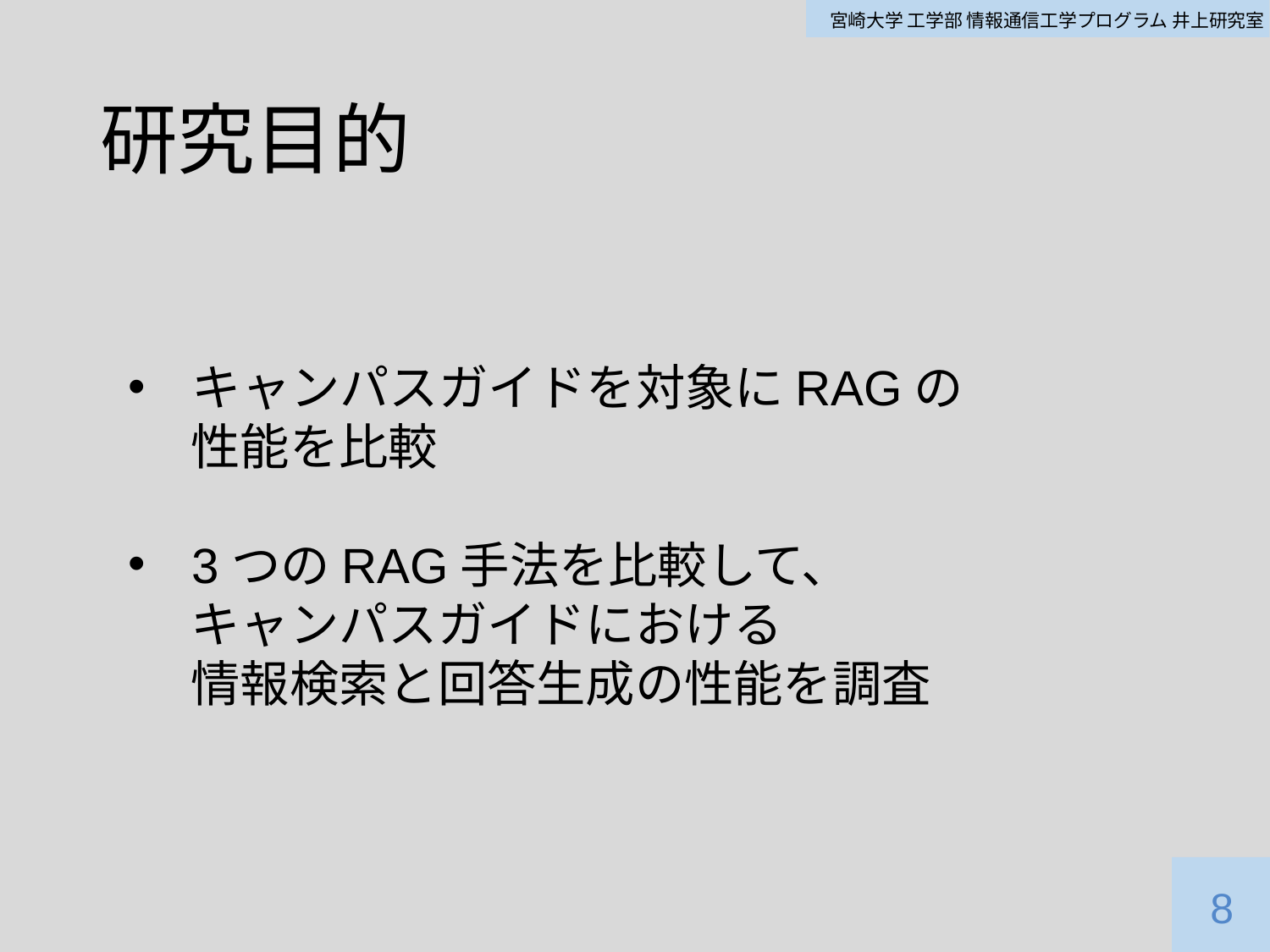

# 研究目的
キャンパスガイドを対象にRAGの
性能を比較

3つのRAG手法を比較して、
キャンパスガイドにおける
情報検索と回答生成の性能を調査
8